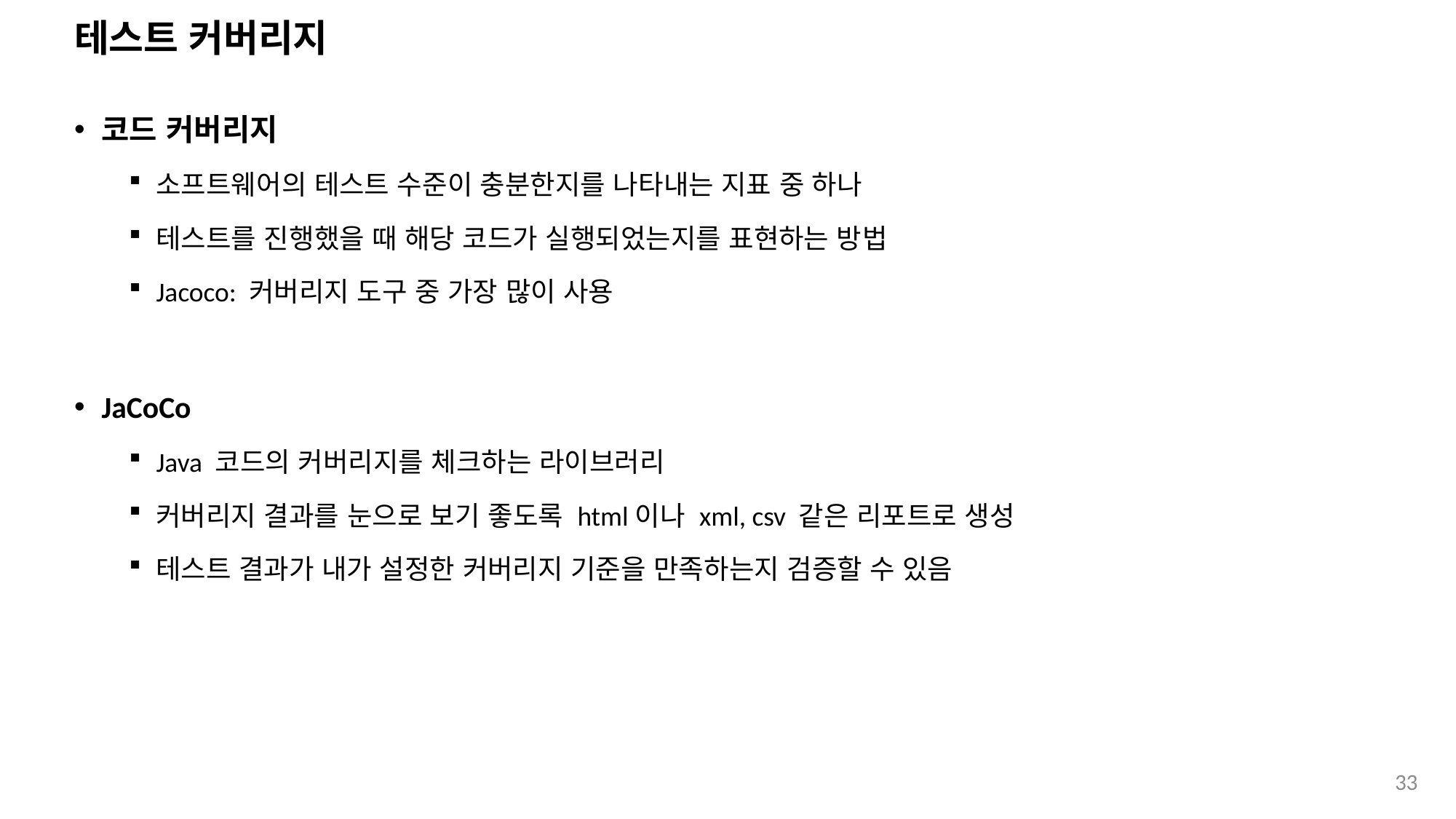

# 테스트 커버리지
코드 커버리지
소프트웨어의 테스트 수준이 충분한지를 나타내는 지표 중 하나
테스트를 진행했을 때 해당 코드가 실행되었는지를 표현하는 방법
Jacoco: 커버리지 도구 중 가장 많이 사용

JaCoCo
Java 코드의 커버리지를 체크하는 라이브러리
커버리지 결과를 눈으로 보기 좋도록 html이나 xml, csv 같은 리포트로 생성
테스트 결과가 내가 설정한 커버리지 기준을 만족하는지 검증할 수 있음

33